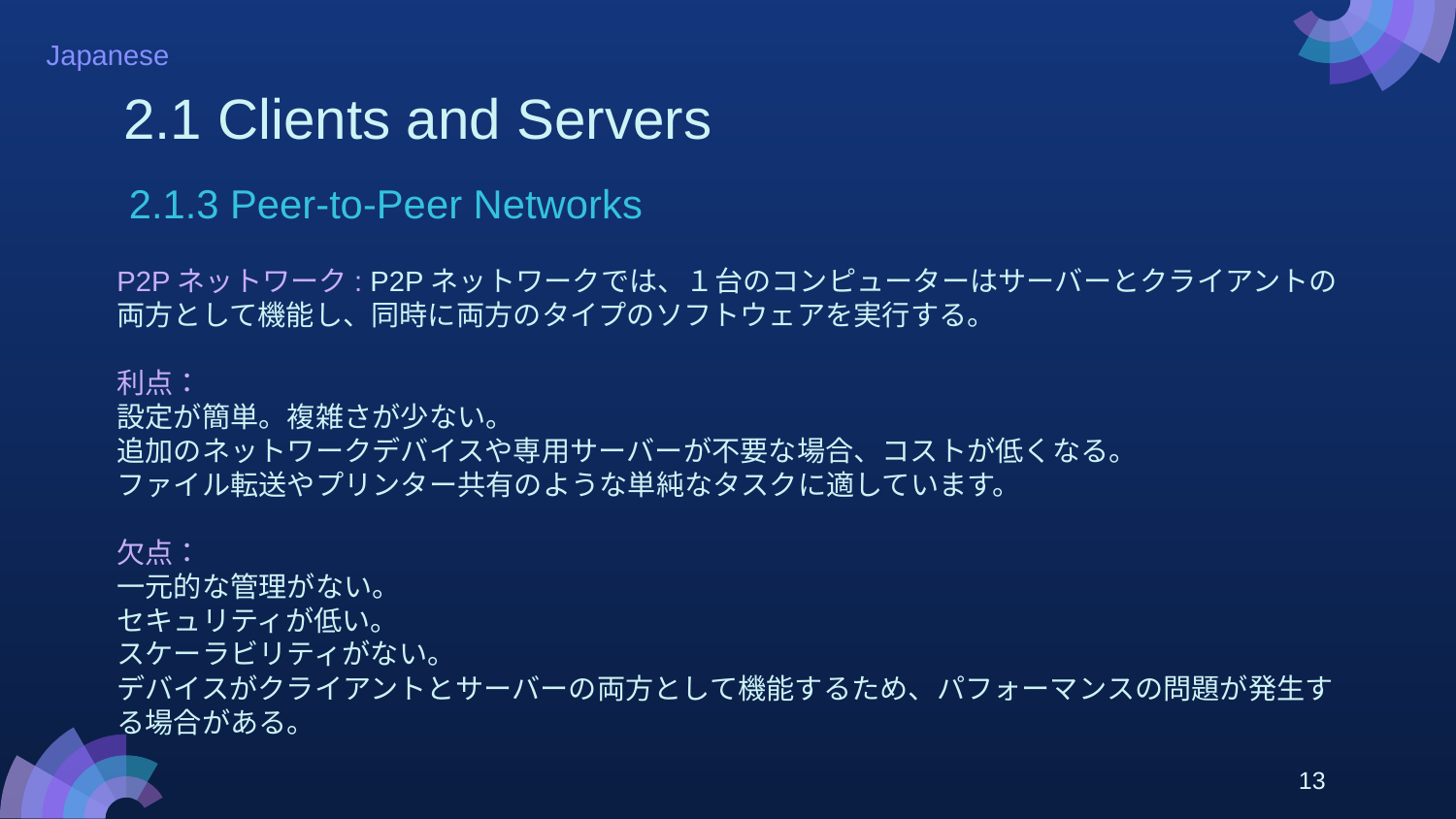

# 2.1 Clients and Servers
2.1.3 Peer-to-Peer Networks
P2Pネットワーク: P2Pネットワークでは、１台のコンピューターはサーバーとクライアントの両方として機能し、同時に両方のタイプのソフトウェアを実行する。

利点：
設定が簡単。複雑さが少ない。
追加のネットワークデバイスや専用サーバーが不要な場合、コストが低くなる。
ファイル転送やプリンター共有のような単純なタスクに適しています。

欠点：
一元的な管理がない。
セキュリティが低い。
スケーラビリティがない。
デバイスがクライアントとサーバーの両方として機能するため、パフォーマンスの問題が発生する場合がある。
13